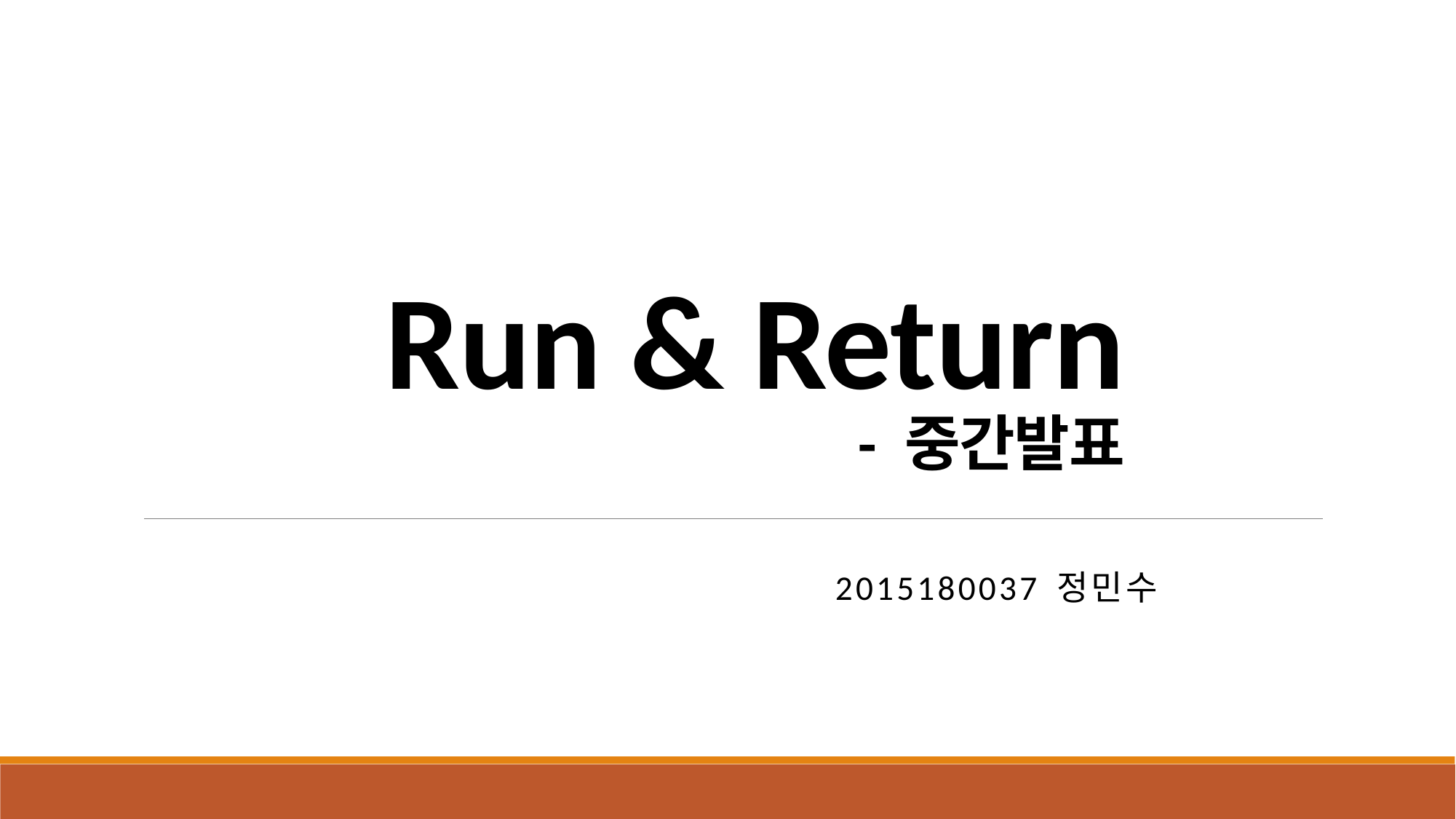

# Run & Return - 중간발표

2015180037 정민수